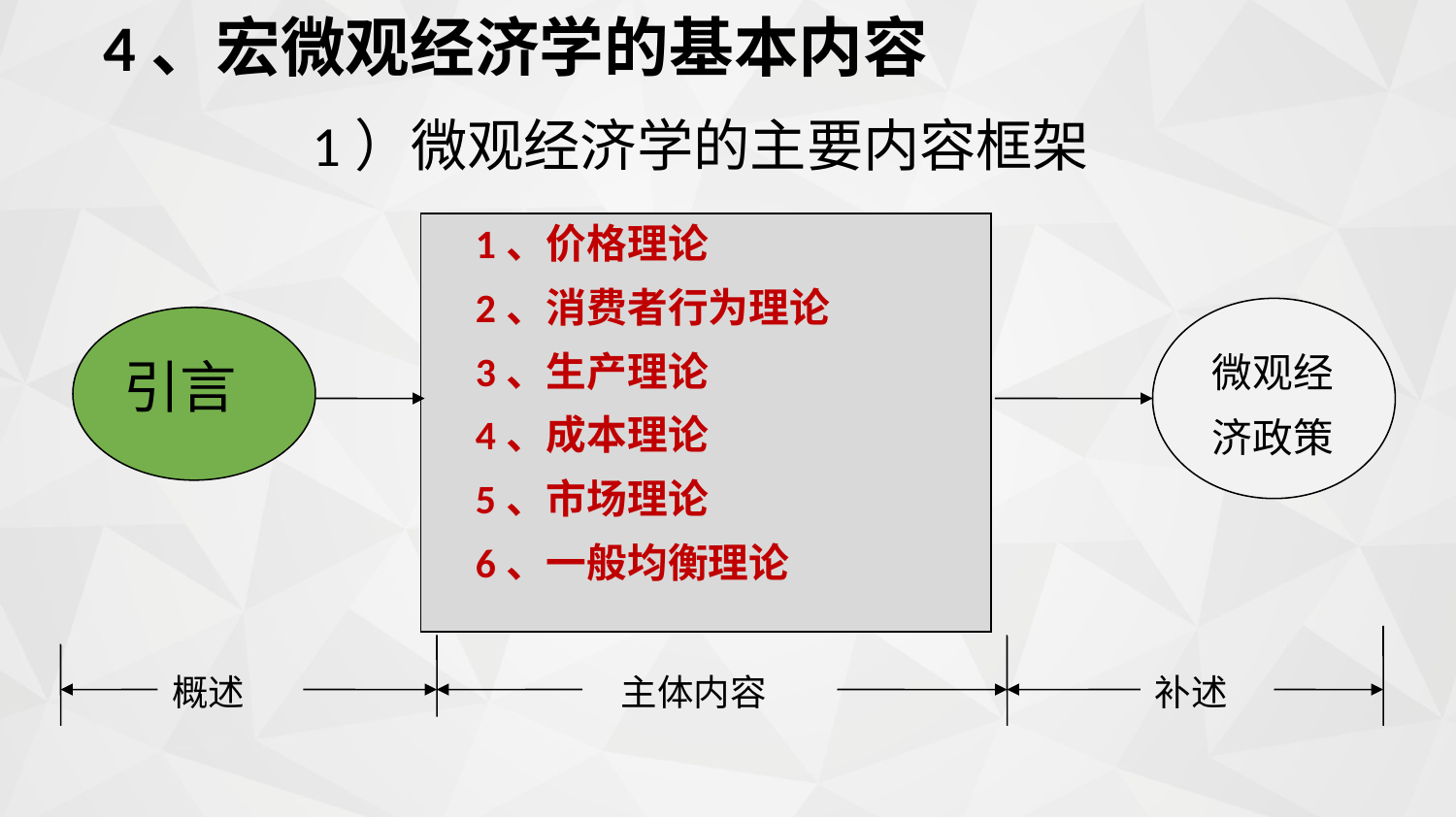

4、宏微观经济学的基本内容
# 1）微观经济学的主要内容框架

1、价格理论
2、消费者行为理论
3、生产理论
4、成本理论
5、市场理论
6、一般均衡理论

微观经济政策
引言

概述
主体内容
补述

21